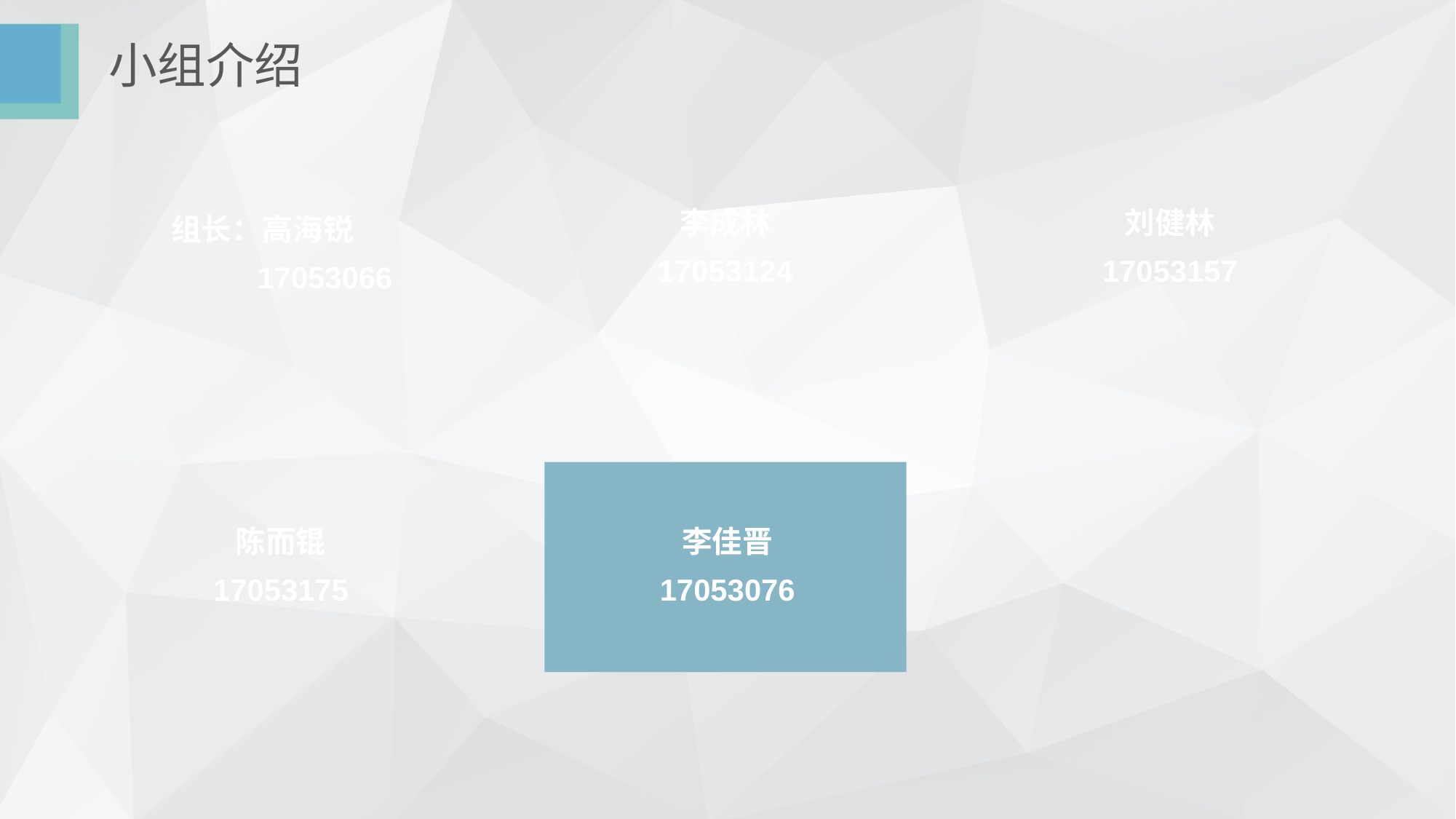

# 小组介绍

李成林
17053124
刘健林
17053157
组长：高海锐
               17053066

陈而锟
17053175
李佳晋
17053076
3